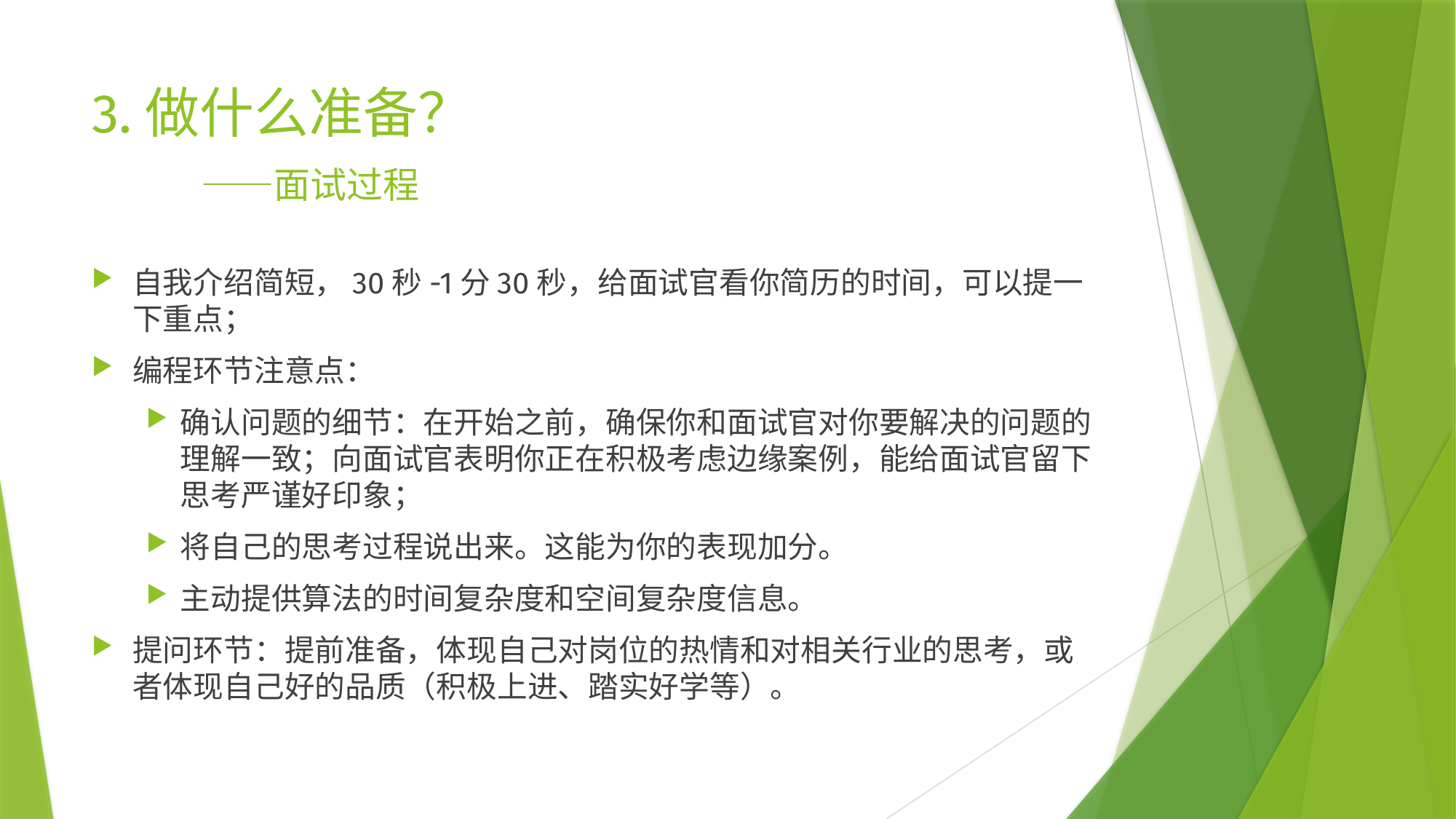

# 3.做什么准备？ ——面试过程
自我介绍简短，30秒-1分30秒，给面试官看你简历的时间，可以提一下重点；
编程环节注意点：
确认问题的细节：在开始之前，确保你和面试官对你要解决的问题的理解一致；向面试官表明你正在积极考虑边缘案例，能给面试官留下思考严谨好印象；
将自己的思考过程说出来。这能为你的表现加分。
主动提供算法的时间复杂度和空间复杂度信息。
提问环节：提前准备，体现自己对岗位的热情和对相关行业的思考，或者体现自己好的品质（积极上进、踏实好学等）。